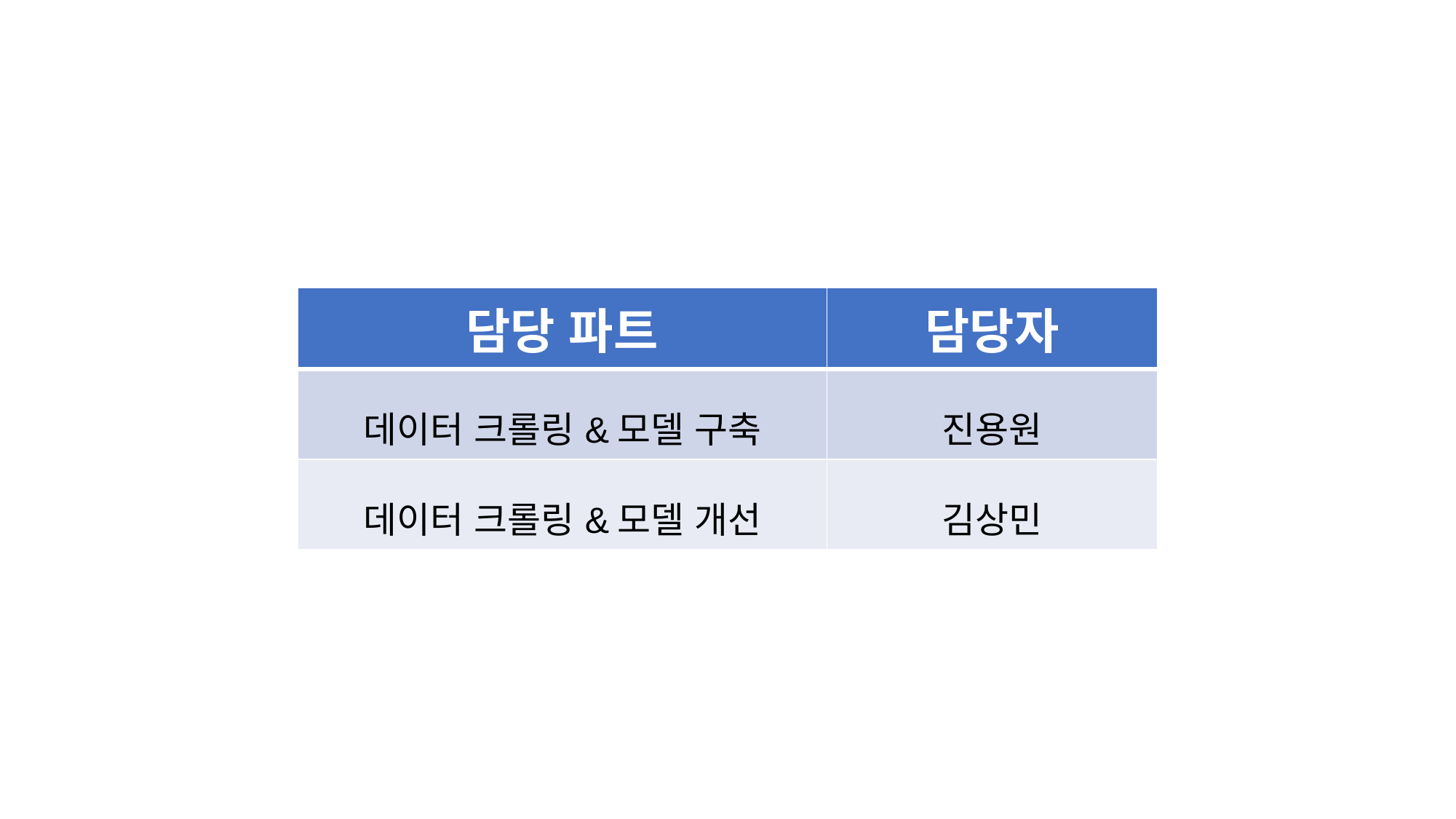

| 담당 파트 | 담당자 |
| --- | --- |
| 데이터 크롤링&모델 구축 | 진용원 |
| 데이터 크롤링&모델 개선 | 김상민 |